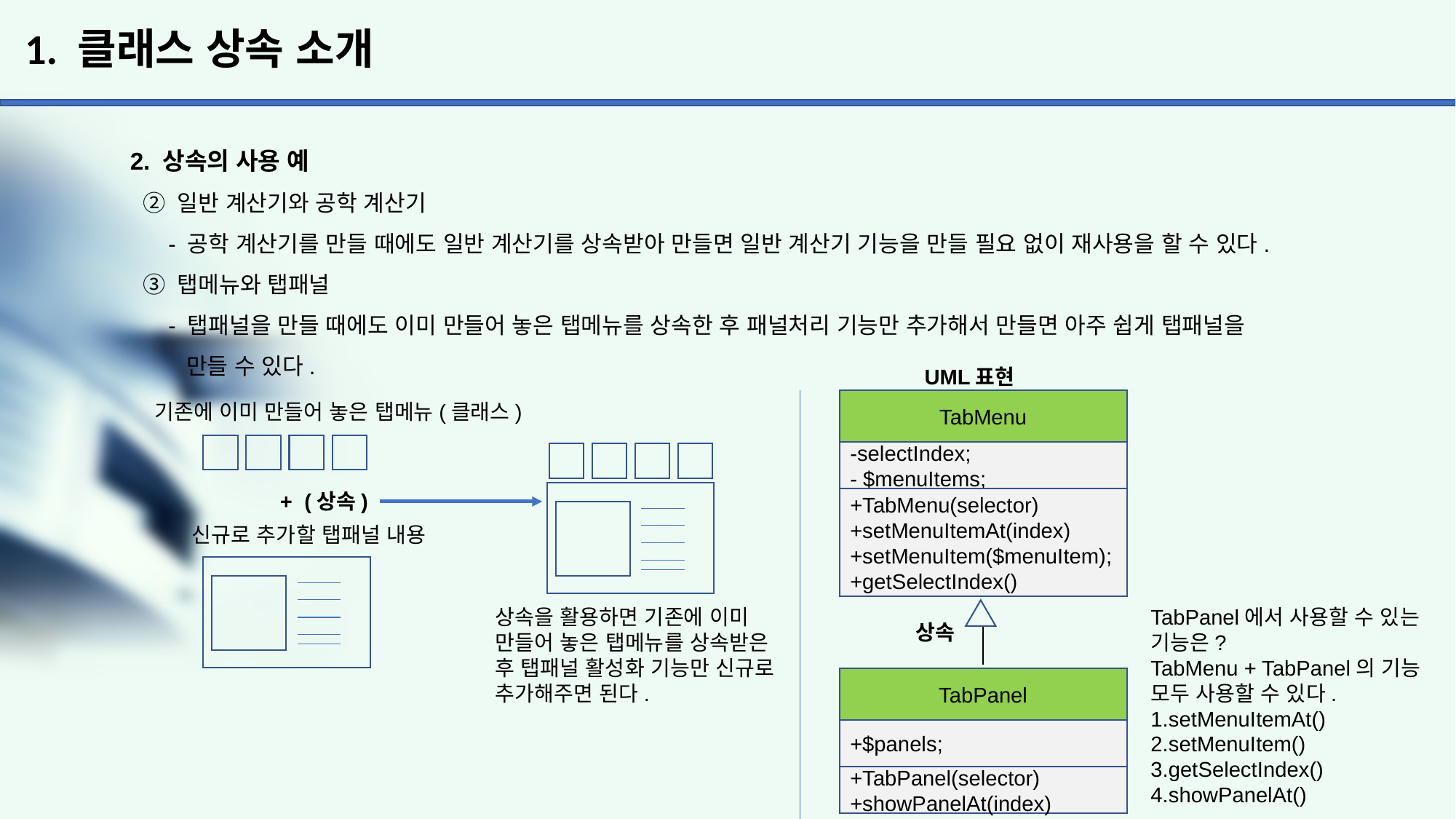

# 1. 클래스 상속 소개
2. 상속의 사용 예
  ② 일반 계산기와 공학 계산기
      - 공학 계산기를 만들 때에도 일반 계산기를 상속받아 만들면 일반 계산기 기능을 만들 필요 없이 재사용을 할 수 있다.
  ③ 탭메뉴와 탭패널
      - 탭패널을 만들 때에도 이미 만들어 놓은 탭메뉴를 상속한 후 패널처리 기능만 추가해서 만들면 아주 쉽게 탭패널을
        만들 수 있다.
UML표현
TabMenu
기존에 이미 만들어 놓은 탭메뉴(클래스)

-selectIndex;
- $menuItems;

+  (상속)

+TabMenu(selector)
+setMenuItemAt(index)
+setMenuItem($menuItem);
+getSelectIndex()

신규로 추가할 탭패널 내용

TabPanel에서 사용할 수 있는
기능은?
TabMenu + TabPanel의 기능
모두 사용할 수 있다.
1.setMenuItemAt()
2.setMenuItem()
3.getSelectIndex()
4.showPanelAt()
상속을 활용하면 기존에 이미
만들어 놓은 탭메뉴를 상속받은
후 탭패널 활성화 기능만 신규로
추가해주면 된다.

상속
TabPanel
+$panels;
+TabPanel(selector)
+showPanelAt(index)